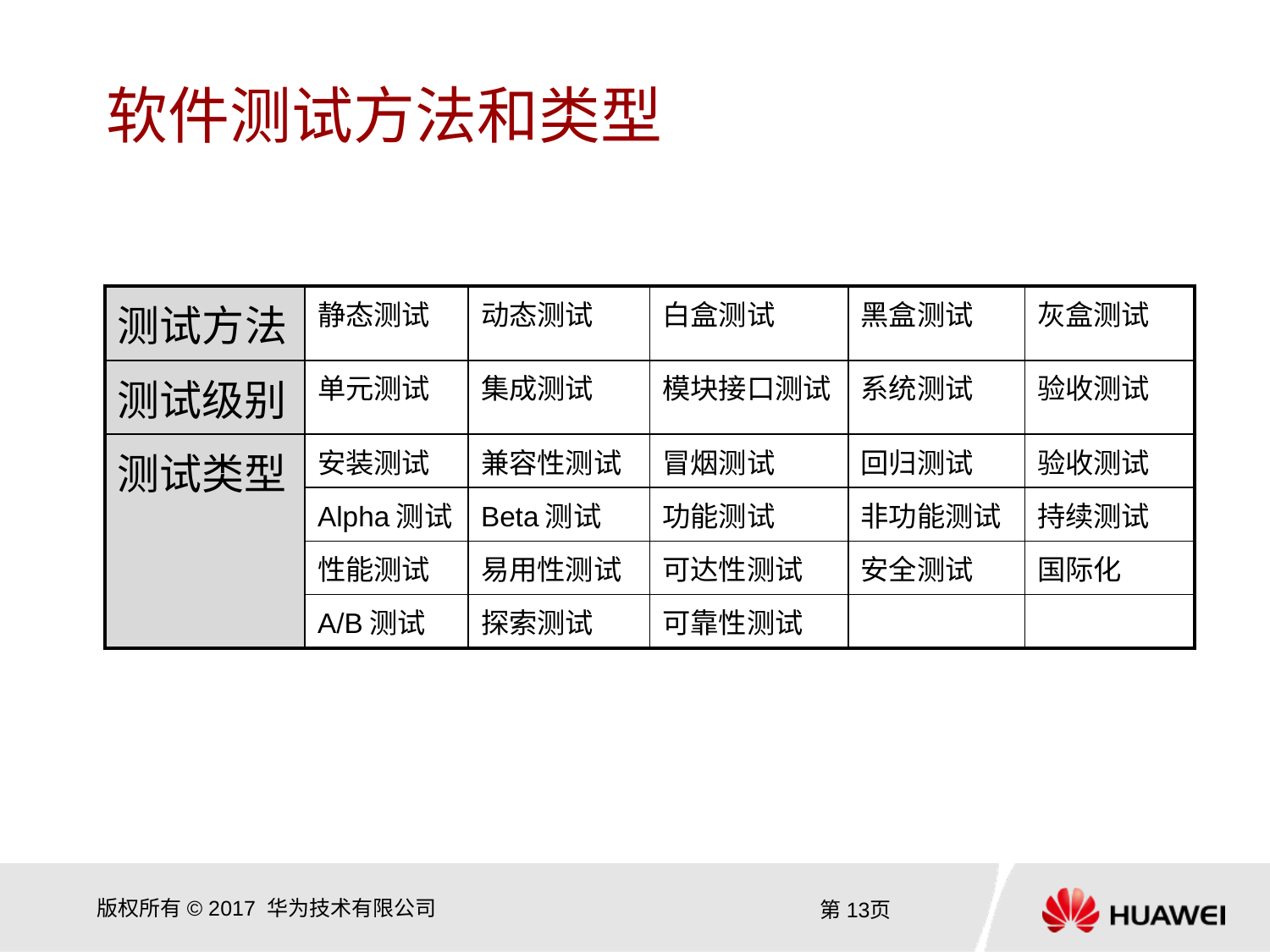

# 软件测试方法和类型
| 测试方法 | 静态测试 | 动态测试 | 白盒测试 | 黑盒测试 | 灰盒测试 |
| --- | --- | --- | --- | --- | --- |
| 测试级别 | 单元测试 | 集成测试 | 模块接口测试 | 系统测试 | 验收测试 |
| 测试类型 | 安装测试 | 兼容性测试 | 冒烟测试 | 回归测试 | 验收测试 |
|  | Alpha测试 | Beta测试 | 功能测试 | 非功能测试 | 持续测试 |
|  | 性能测试 | 易用性测试 | 可达性测试 | 安全测试 | 国际化 |
|  | A/B测试 | 探索测试 | 可靠性测试 |  |  |